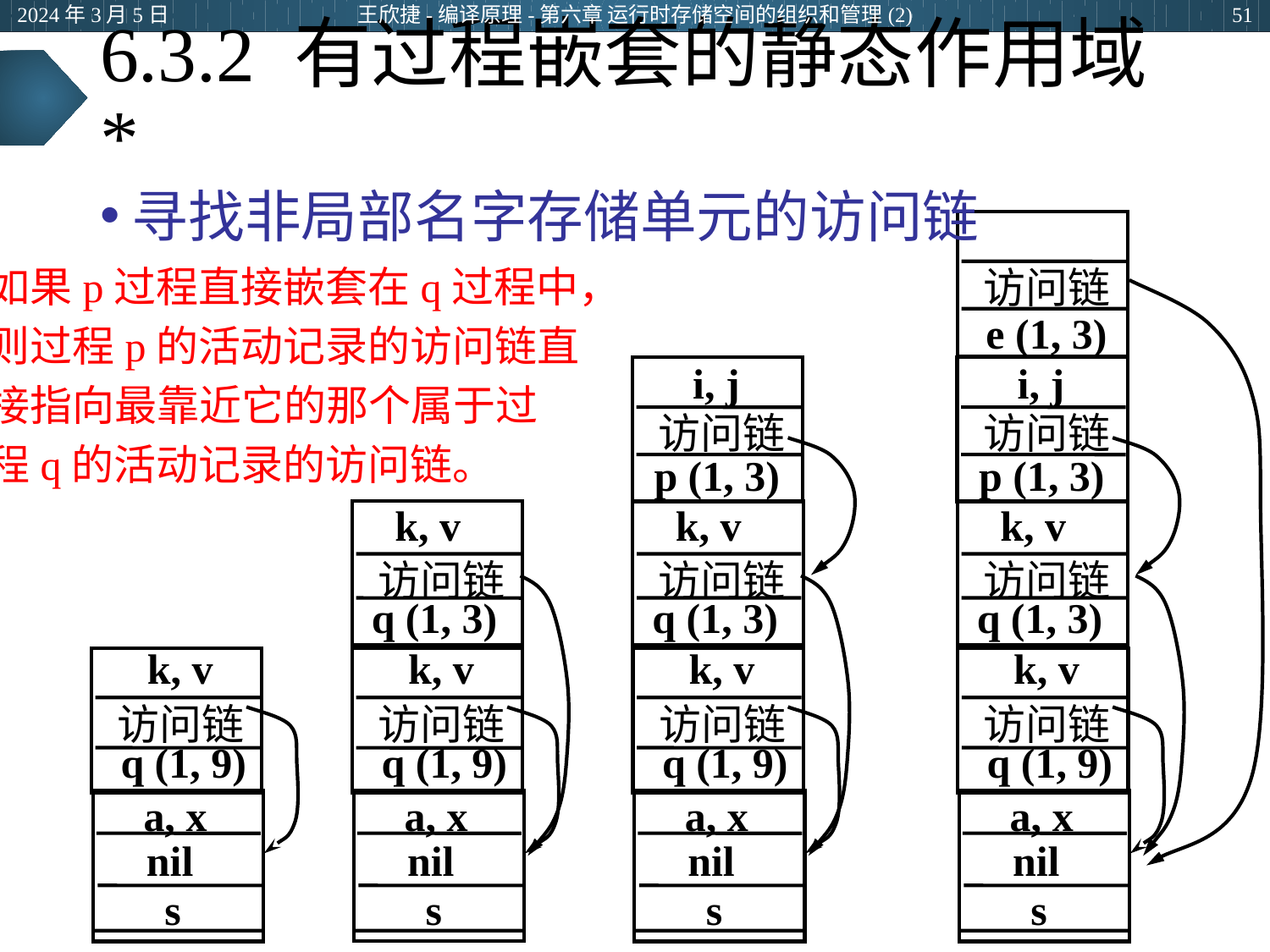

王欣捷-编译原理-第六章 运行时存储空间的组织和管理(2)
2024年3月5日
51
# 6.3.2 有过程嵌套的静态作用域*
寻找非局部名字存储单元的访问链

访问链
e (1, 3)

i, j

访问链
p (1, 3)

k, v

q (1, 3)

访问链

k, v

访问链

q (1, 9)

a, x

s

nil
如果p过程直接嵌套在q过程中，
则过程p的活动记录的访问链直
接指向最靠近它的那个属于过
程q的活动记录的访问链。
i, j

访问链
p (1, 3)

k, v

q (1, 3)

访问链

k, v

访问链

q (1, 9)

a, x

s

nil
k, v

q (1, 3)

访问链

k, v

访问链

q (1, 9)

a, x

s

nil
k, v

访问链

q (1, 9)

a, x

s

nil